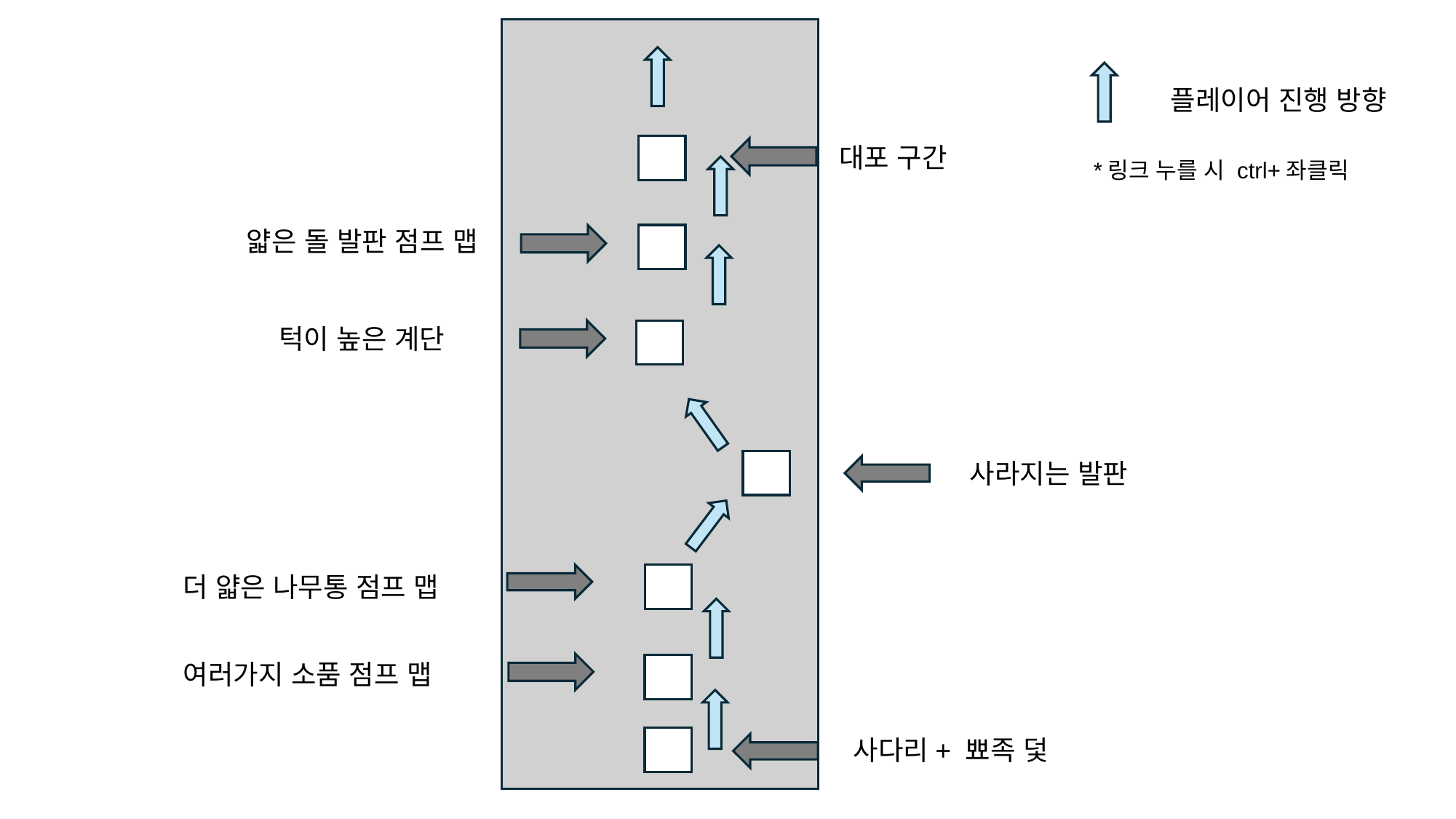

플레이어 진행 방향

대포 구간

*링크 누를 시 ctrl+좌클릭

얇은 돌 발판 점프 맵

턱이 높은 계단

사라지는 발판

더 얇은 나무통 점프 맵

여러가지 소품 점프 맵

사다리+ 뾰족 덫